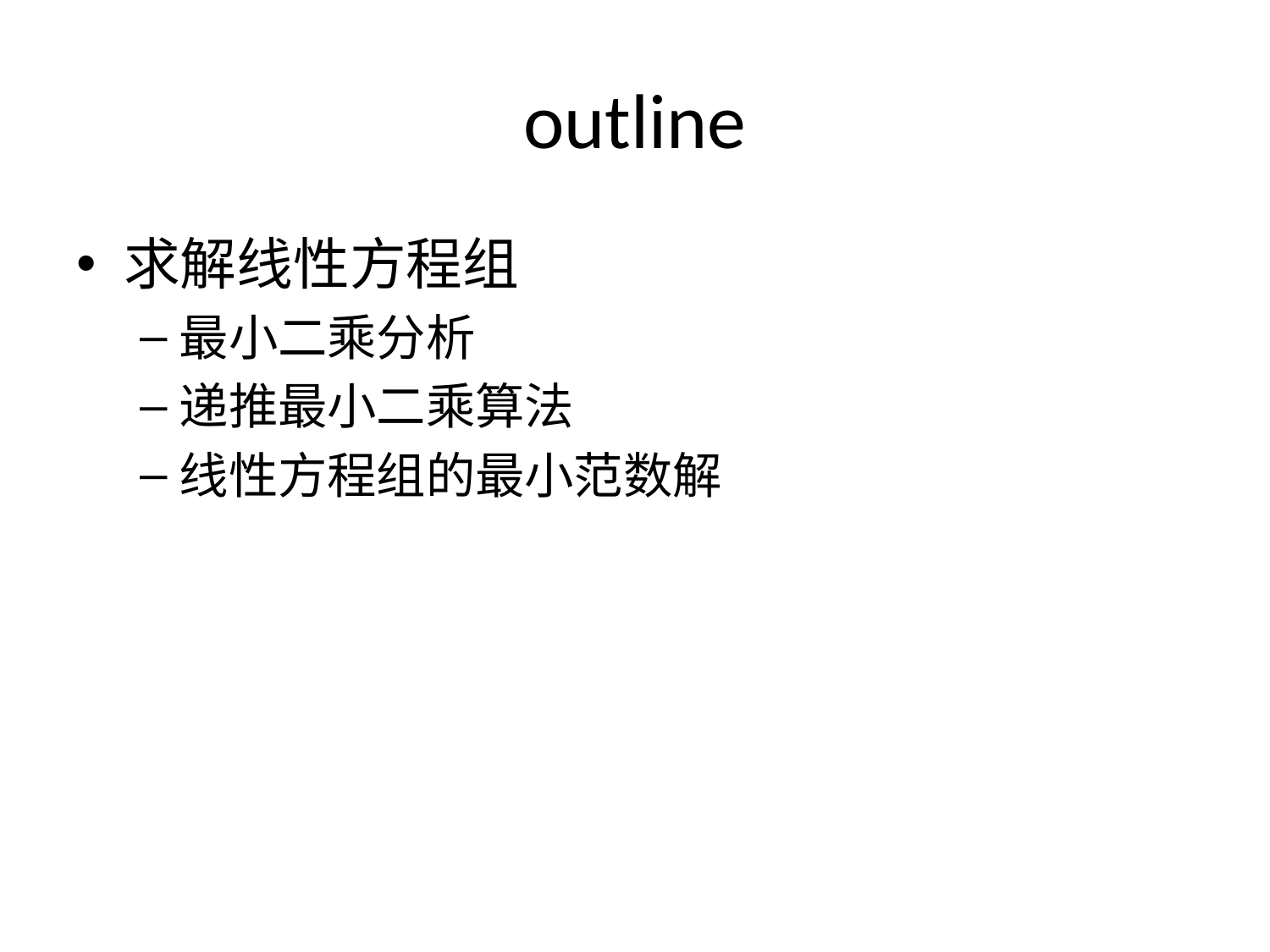

# outline
求解线性方程组
最小二乘分析
递推最小二乘算法
线性方程组的最小范数解